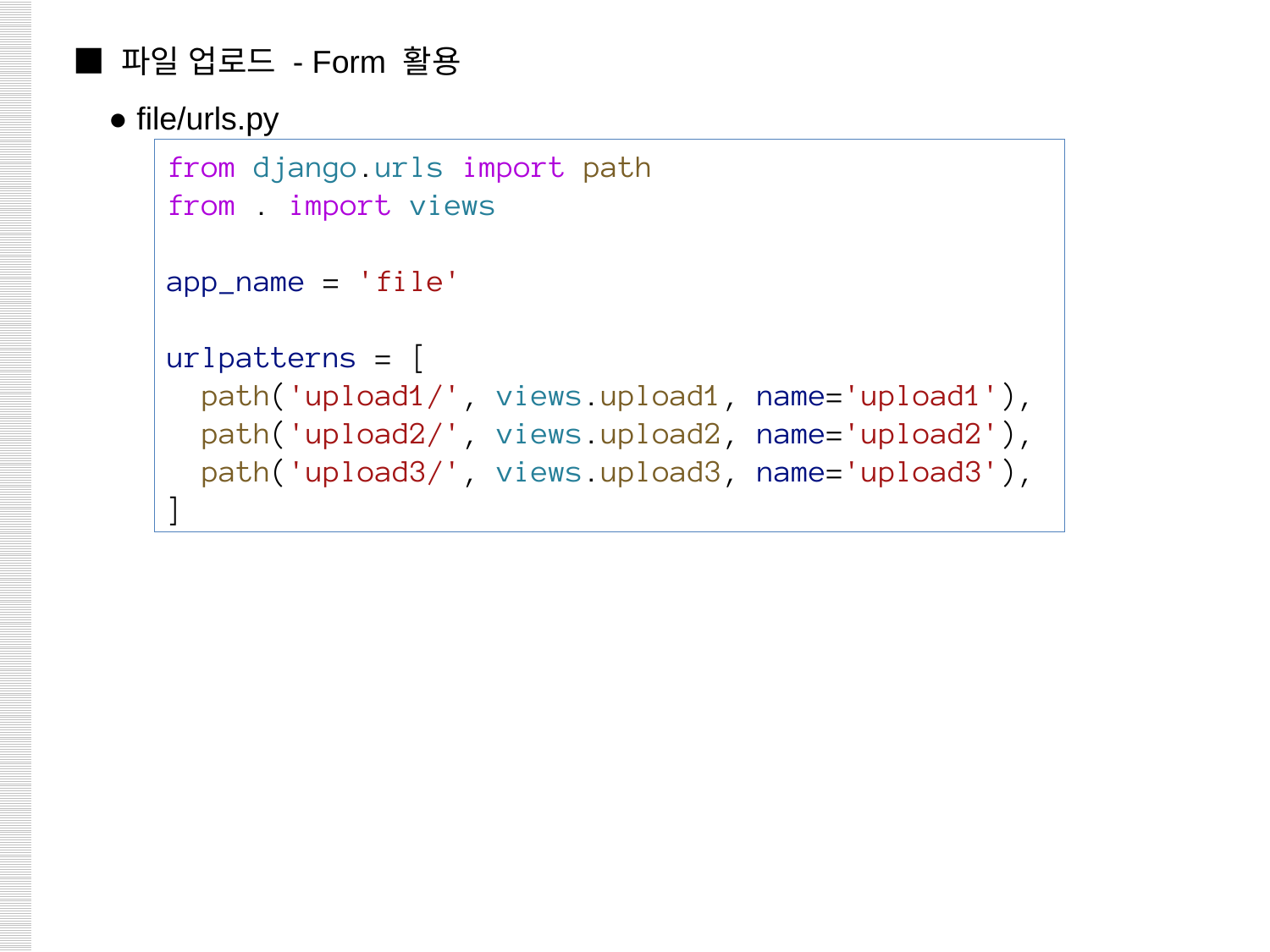

■ 파일 업로드 - Form 활용
    ● file/urls.py
from django.urls import path
from . import views
app_name = 'file'
urlpatterns = [
  path('upload1/', views.upload1, name='upload1'),
  path('upload2/', views.upload2, name='upload2'),
  path('upload3/', views.upload3, name='upload3'),
]